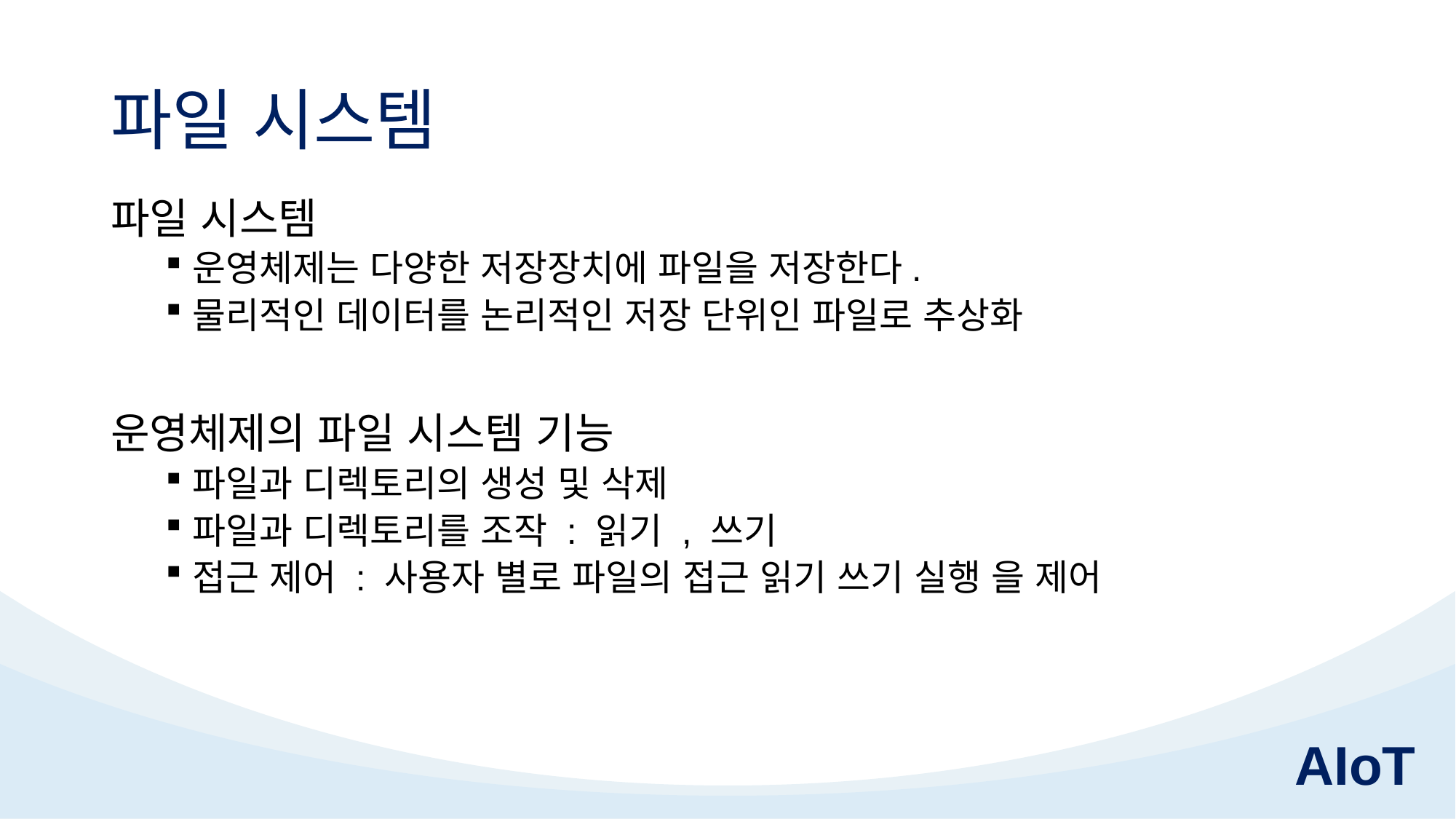

# 파일 시스템
파일 시스템
운영체제는 다양한 저장장치에 파일을 저장한다.
물리적인 데이터를 논리적인 저장 단위인 파일로 추상화

운영체제의 파일 시스템 기능
파일과 디렉토리의 생성 및 삭제
파일과 디렉토리를 조작 : 읽기 , 쓰기
접근 제어 : 사용자 별로 파일의 접근 읽기 쓰기 실행 을 제어